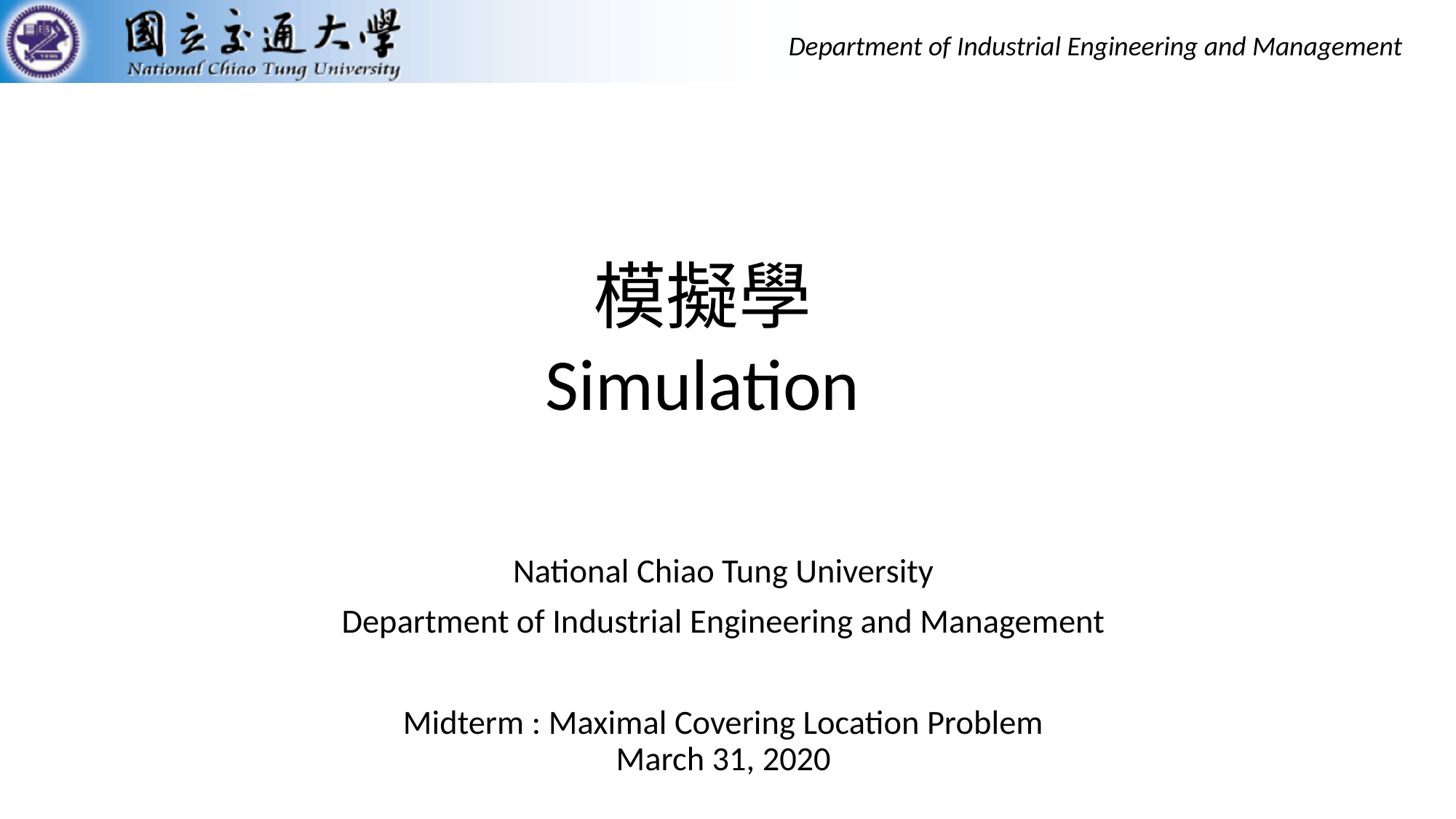

# 模擬學 Simulation
National Chiao Tung University
Department of Industrial Engineering and Management

Midterm : Maximal Covering Location Problem
March 31, 2020